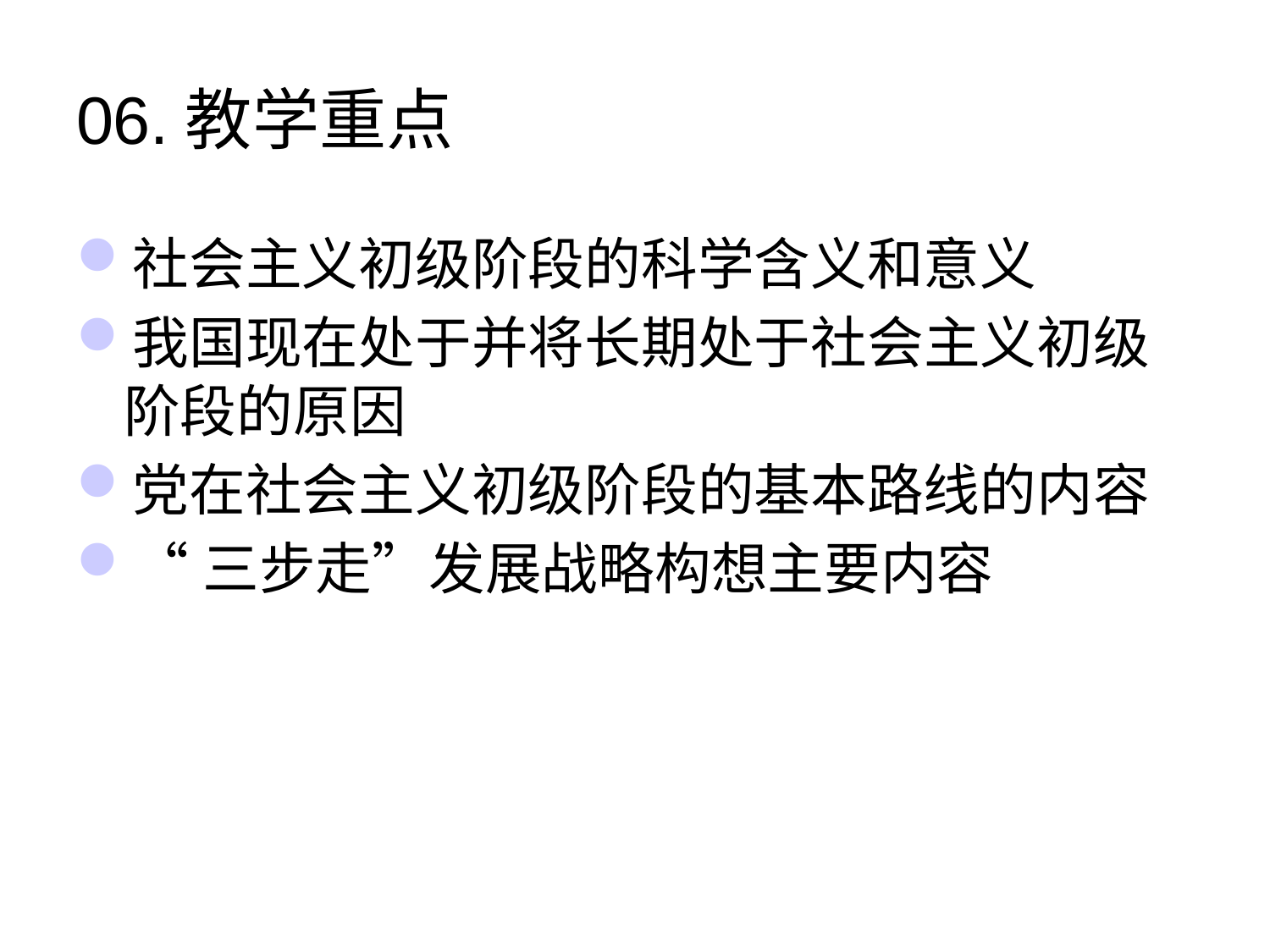

# 06.教学重点
社会主义初级阶段的科学含义和意义
我国现在处于并将长期处于社会主义初级阶段的原因
党在社会主义初级阶段的基本路线的内容
“三步走”发展战略构想主要内容